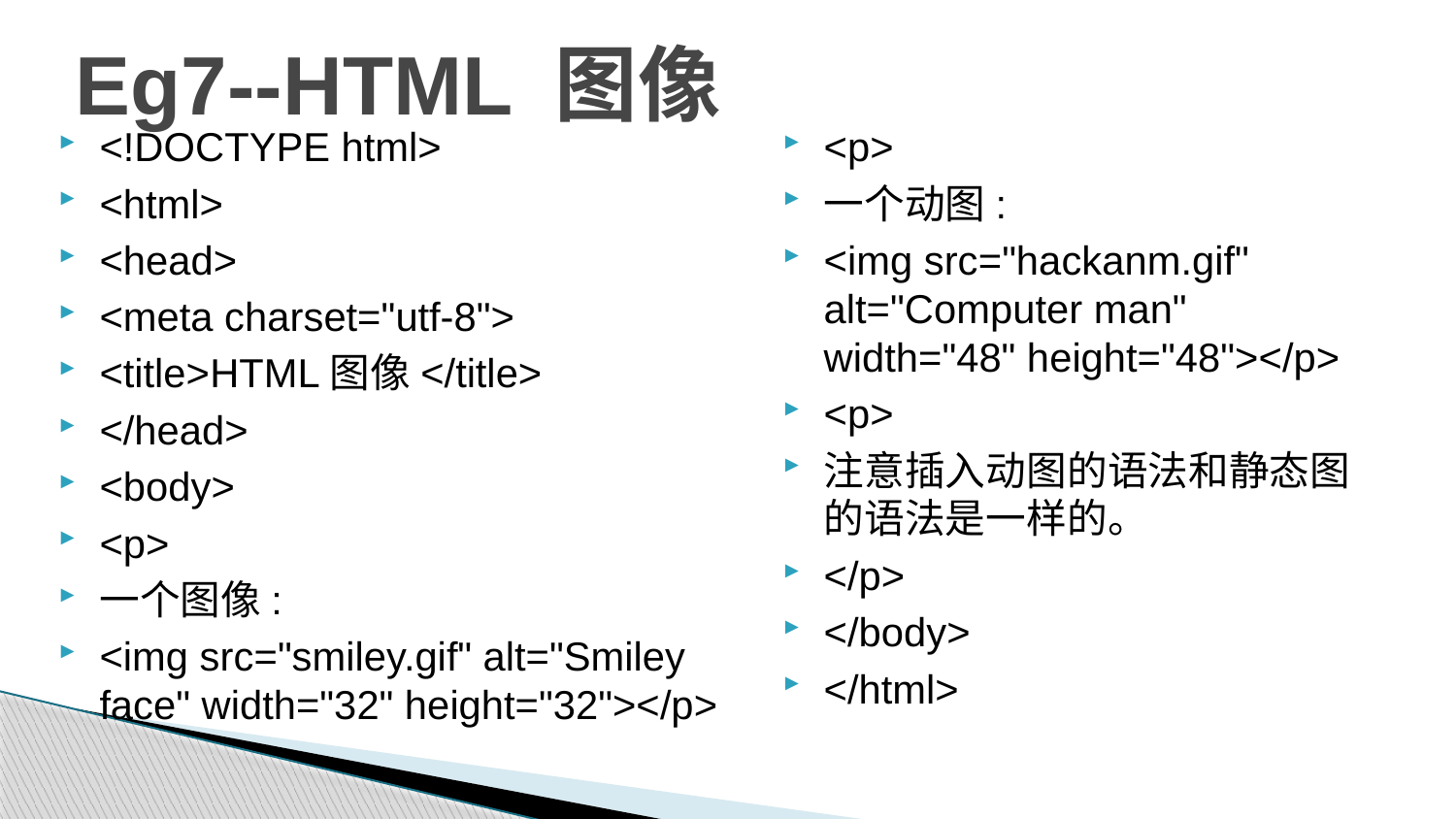

# Eg7--HTML 图像
<!DOCTYPE html>
<html>
<head>
<meta charset="utf-8">
<title>HTML图像</title>
</head>
<body>
<p>
一个图像:
<img src="smiley.gif" alt="Smiley face" width="32" height="32"></p>

<p>
一个动图:
<img src="hackanm.gif" alt="Computer man" width="48" height="48"></p>
<p>
注意插入动图的语法和静态图的语法是一样的。
</p>
</body>
</html>